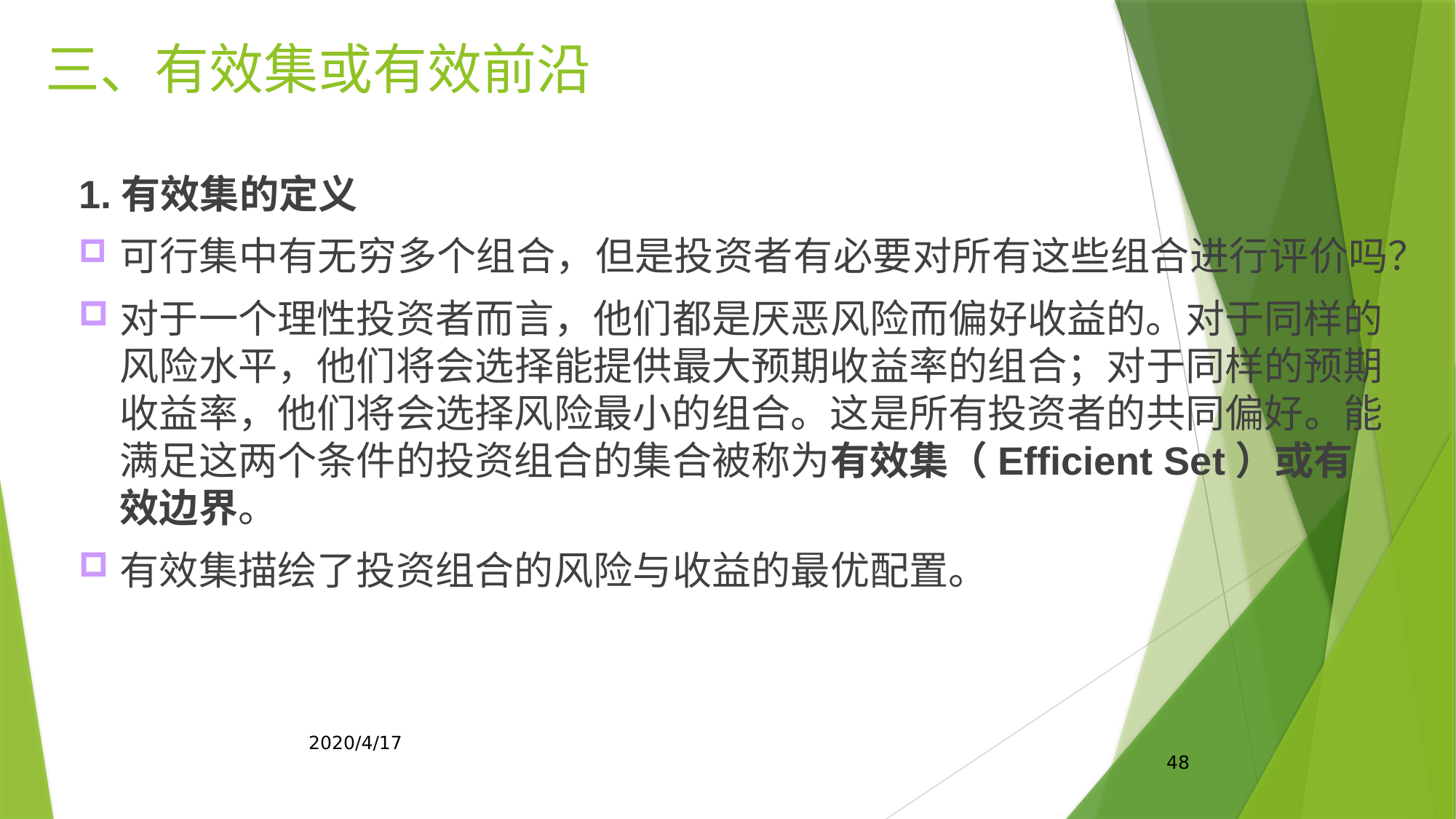

三、有效集或有效前沿
1.有效集的定义
可行集中有无穷多个组合，但是投资者有必要对所有这些组合进行评价吗？
对于一个理性投资者而言，他们都是厌恶风险而偏好收益的。对于同样的风险水平，他们将会选择能提供最大预期收益率的组合；对于同样的预期收益率，他们将会选择风险最小的组合。这是所有投资者的共同偏好。能满足这两个条件的投资组合的集合被称为有效集（Efficient Set）或有效边界。
有效集描绘了投资组合的风险与收益的最优配置。
2020/4/17
48